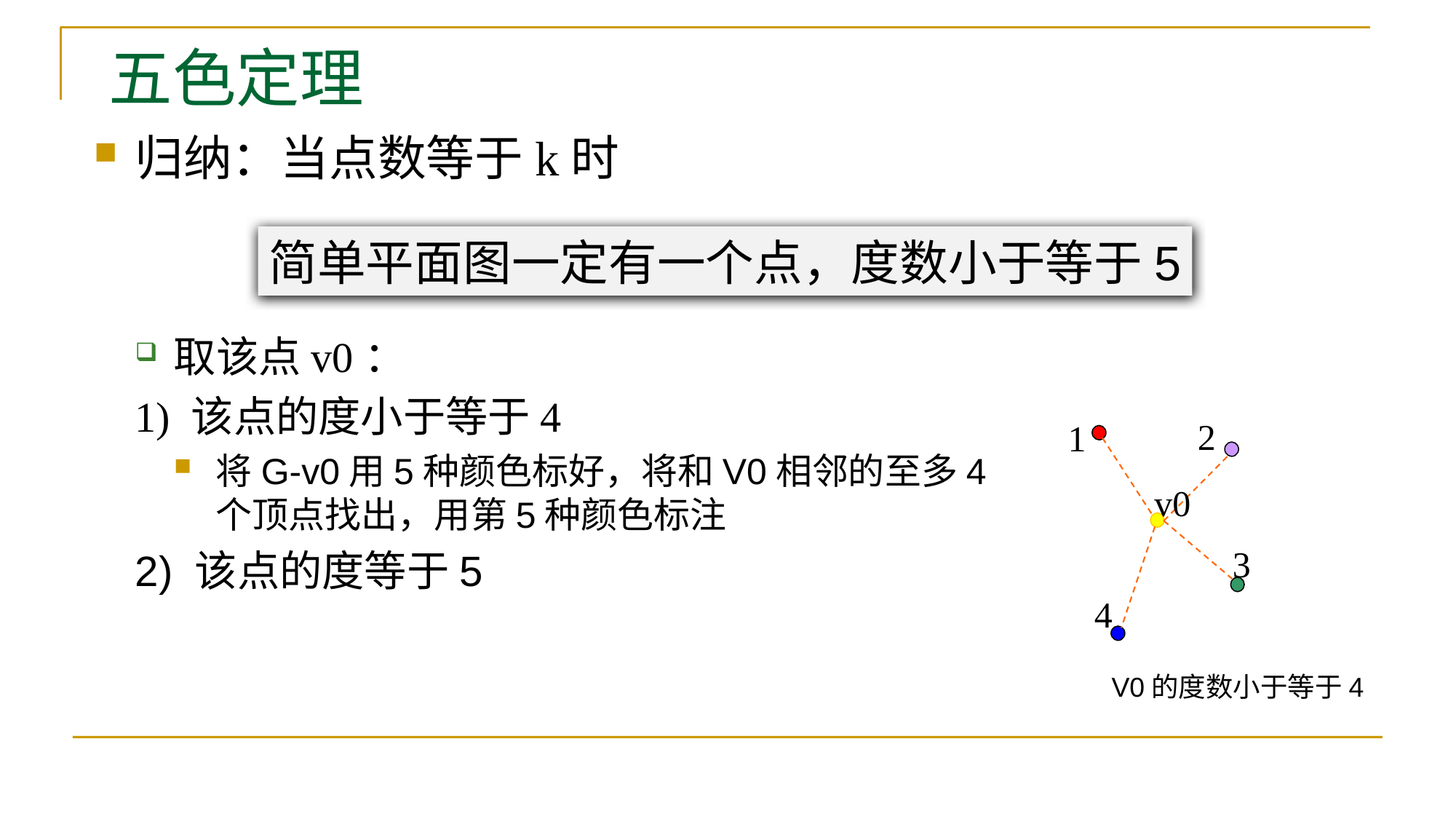

# 五色定理
归纳：当点数等于k时

取该点v0：
1) 该点的度小于等于4
将G-v0用5种颜色标好，将和V0相邻的至多4个顶点找出，用第5种颜色标注
2) 该点的度等于5

简单平面图一定有一个点，度数小于等于5
2
1

v0

3

4

V0的度数小于等于4